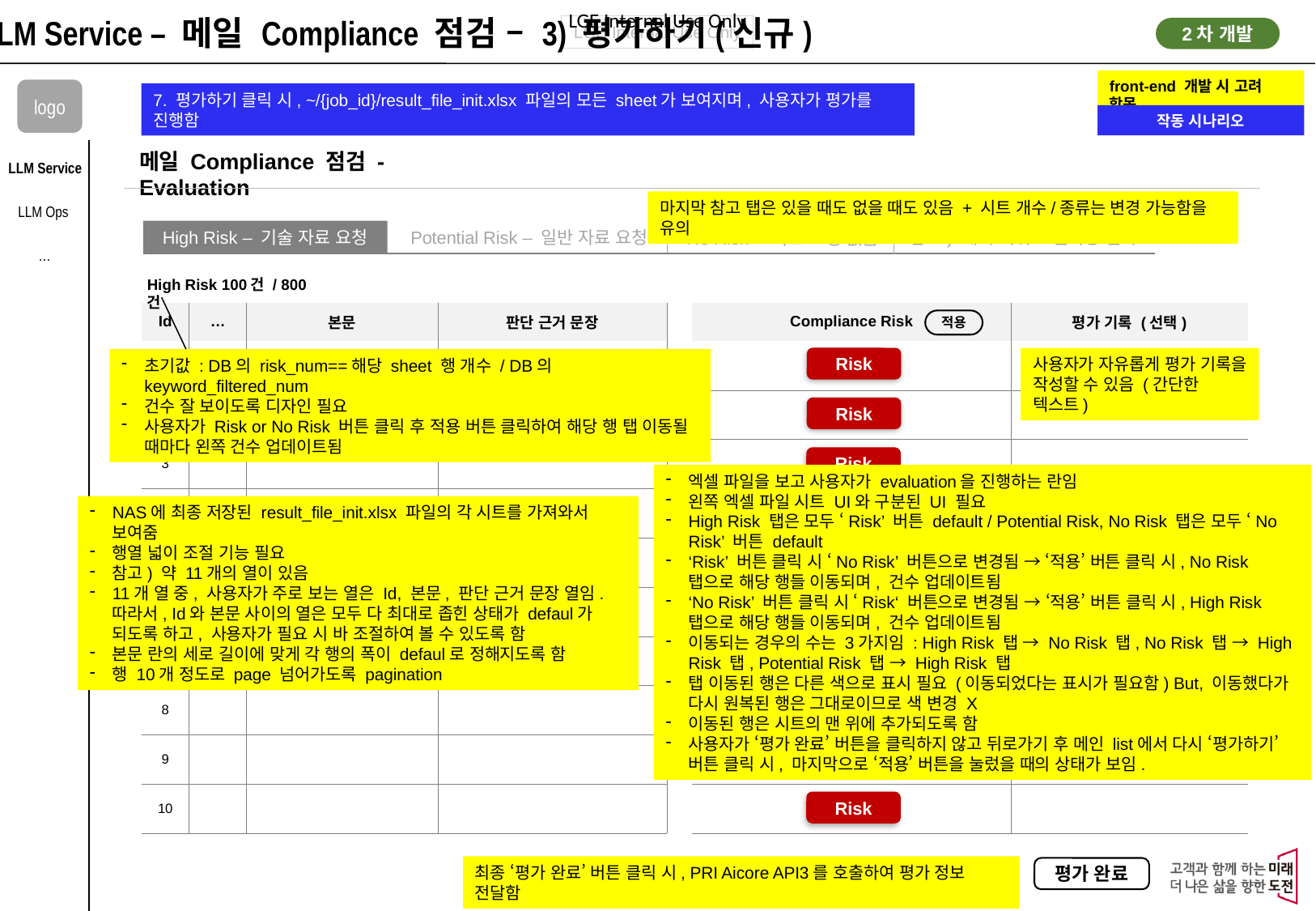

LLM Service – 메일 Compliance 점검 – 3) 평가하기(신규)
2차 개발
front-end 개발 시 고려 항목
logo
7. 평가하기 클릭 시, ~/{job_id}/result_file_init.xlsx 파일의 모든 sheet가 보여지며, 사용자가 평가를 진행함
작동 시나리오
메일 Compliance 점검 - Evaluation
LLM Service
마지막 참고 탭은 있을 때도 없을 때도 있음 + 시트 개수/종류는 변경 가능함을 유의
LLM Ops
High Risk – 기술 자료 요청
Potential Risk – 일반 자료 요청
참고) 제거 키워드 필터링 결과
No Risk – 자료 요청 없음
…
High Risk 100건 / 800건
| Id | … | 본문 | 판단 근거 문장 |
| --- | --- | --- | --- |
| 1 |  |  |  |
| 2 |  |  |  |
| 3 |  |  |  |
| 4 |  |  |  |
| 5 |  |  |  |
| 6 |  |  |  |
| 7 |  |  |  |
| 8 |  |  |  |
| 9 |  |  |  |
| 10 |  |  |  |
| Compliance Risk | 평가 기록 (선택) |
| --- | --- |
|  |  |
|  |  |
|  |  |
|  |  |
|  |  |
|  |  |
|  |  |
|  |  |
|  |  |
|  |  |
적용
Risk
사용자가 자유롭게 평가 기록을 작성할 수 있음 (간단한 텍스트)
초기값 : DB의 risk_num==해당 sheet 행 개수 / DB의 keyword_filtered_num
건수 잘 보이도록 디자인 필요
사용자가 Risk or No Risk 버튼 클릭 후 적용 버튼 클릭하여 해당 행 탭 이동될 때마다 왼쪽 건수 업데이트됨
Risk
Risk
엑셀 파일을 보고 사용자가 evaluation을 진행하는 란임
왼쪽 엑셀 파일 시트 UI와 구분된 UI 필요
High Risk 탭은 모두 ‘Risk’ 버튼 default / Potential Risk, No Risk 탭은 모두 ‘No Risk’ 버튼 default
‘Risk’ 버튼 클릭 시 ‘No Risk’ 버튼으로 변경됨 → ‘적용’ 버튼 클릭 시, No Risk 탭으로 해당 행들 이동되며, 건수 업데이트됨
‘No Risk’ 버튼 클릭 시 ‘Risk‘ 버튼으로 변경됨 → ‘적용’ 버튼 클릭 시, High Risk 탭으로 해당 행들 이동되며, 건수 업데이트됨
이동되는 경우의 수는 3가지임 : High Risk 탭 → No Risk 탭, No Risk 탭 → High Risk 탭, Potential Risk 탭 → High Risk 탭
탭 이동된 행은 다른 색으로 표시 필요 (이동되었다는 표시가 필요함) But, 이동했다가 다시 원복된 행은 그대로이므로 색 변경 X
이동된 행은 시트의 맨 위에 추가되도록 함
사용자가 ‘평가 완료’ 버튼을 클릭하지 않고 뒤로가기 후 메인 list에서 다시 ‘평가하기’ 버튼 클릭 시, 마지막으로 ‘적용’ 버튼을 눌렀을 때의 상태가 보임.
NAS에 최종 저장된 result_file_init.xlsx 파일의 각 시트를 가져와서 보여줌
행열 넓이 조절 기능 필요
참고) 약 11개의 열이 있음
11개 열 중, 사용자가 주로 보는 열은 Id, 본문, 판단 근거 문장 열임. 따라서, Id와 본문 사이의 열은 모두 다 최대로 좁힌 상태가 defaul가 되도록 하고, 사용자가 필요 시 바 조절하여 볼 수 있도록 함
본문 란의 세로 길이에 맞게 각 행의 폭이 defaul로 정해지도록 함
행 10개 정도로 page 넘어가도록 pagination
Risk
Risk
Risk
Risk
Risk
Risk
Risk
최종 ‘평가 완료’ 버튼 클릭 시, PRI Aicore API3를 호출하여 평가 정보 전달함
평가 완료